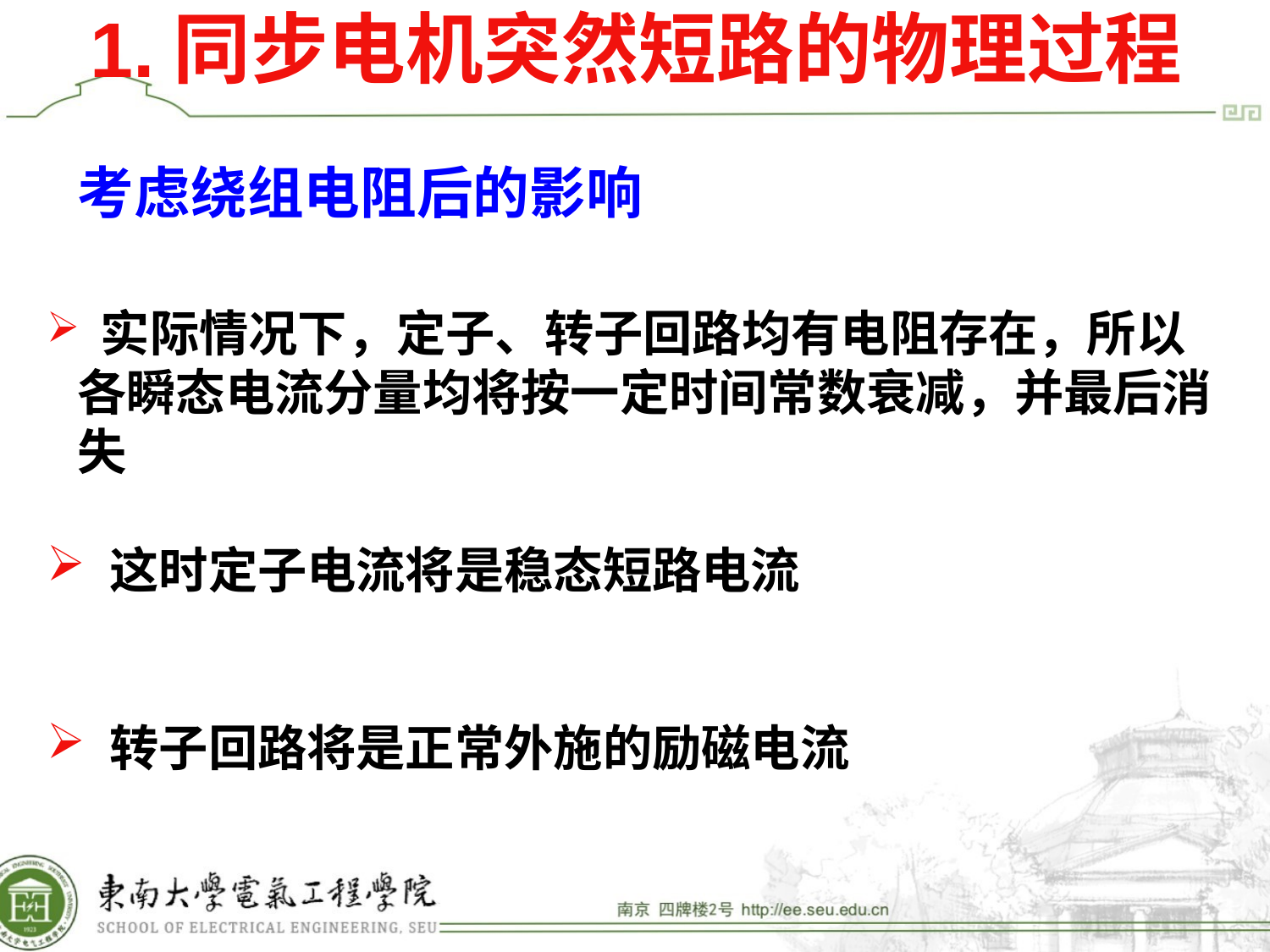

1.同步电机突然短路的物理过程
# 考虑绕组电阻后的影响
 实际情况下，定子、转子回路均有电阻存在，所以各瞬态电流分量均将按一定时间常数衰减，并最后消失

 这时定子电流将是稳态短路电流

 转子回路将是正常外施的励磁电流